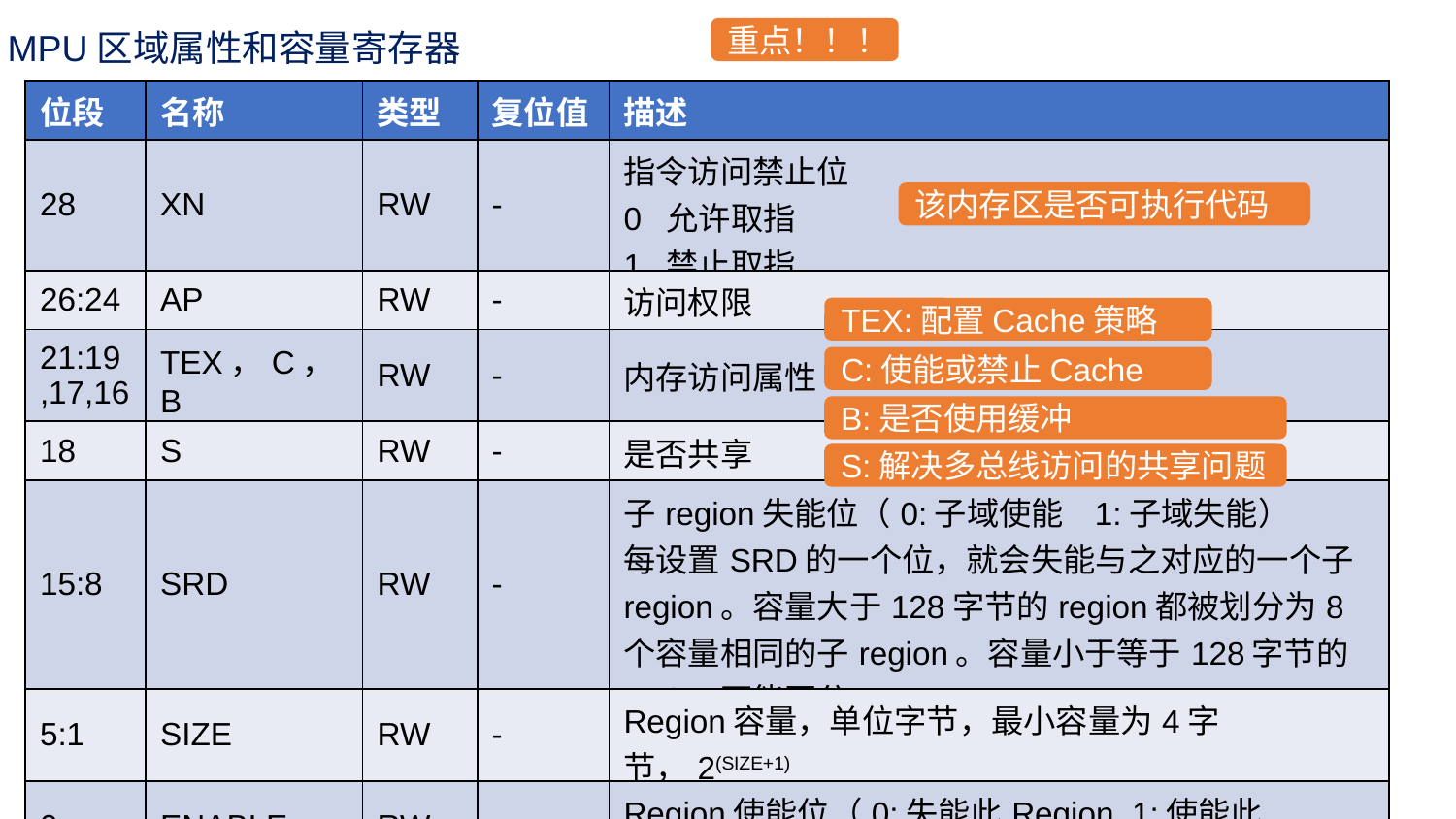

MPU区域属性和容量寄存器（MPU_RASR）
重点！！！
| 位段 | 名称 | 类型 | 复位值 | 描述 |
| --- | --- | --- | --- | --- |
| 28 | XN | RW | - | 指令访问禁止位 0 允许取指 1 禁止取指 |
| 26:24 | AP | RW | - | 访问权限 |
| 21:19 ,17,16 | TEX，C，B | RW | - | 内存访问属性 |
| 18 | S | RW | - | 是否共享 |
| 15:8 | SRD | RW | - | 子region失能位（0:子域使能 1:子域失能） 每设置SRD的一个位，就会失能与之对应的一个子region。容量大于128字节的region都被划分为8个容量相同的子region。容量小于等于128字节的region不能再分。 |
| 5:1 | SIZE | RW | - | Region容量，单位字节，最小容量为4字节，2(SIZE+1) |
| 0 | ENABLE | RW | - | Region使能位（0:失能此Region 1:使能此Region） |
该内存区是否可执行代码
TEX:配置Cache策略
C:使能或禁止Cache
B:是否使用缓冲
S:解决多总线访问的共享问题